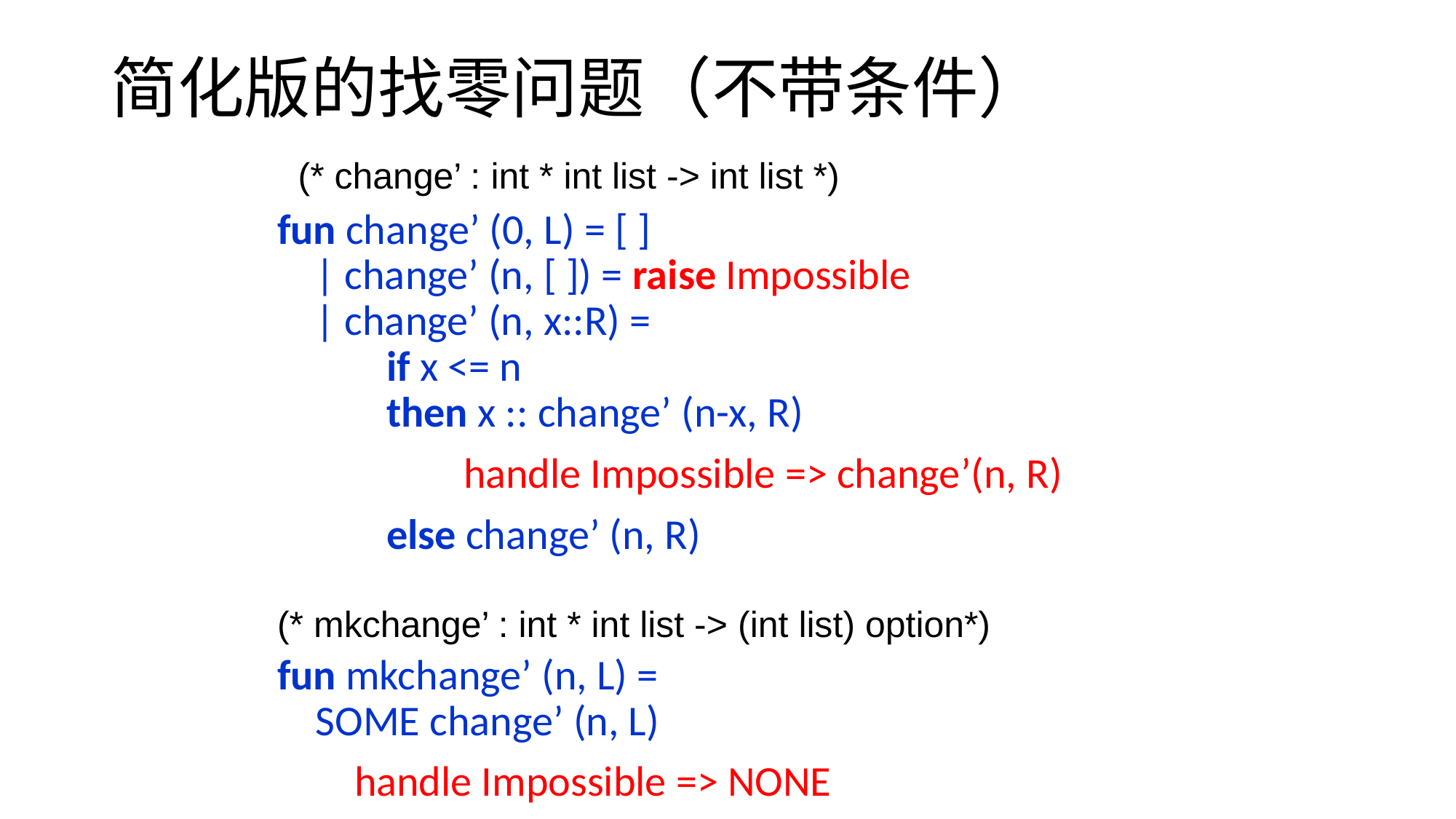

# 简化版的找零问题（不带条件）
(* change’ : int * int list -> int list *)
fun change’ (0, L) = [ ]
    | change’ (n, [ ]) = raise Impossible
    | change’ (n, x::R) =
	if x <= n
	then x :: change’ (n-x, R)
	        handle Impossible => change’(n, R)
	else change’ (n, R)
(* mkchange’ : int * int list -> (int list) option*)
fun mkchange’ (n, L) =
    SOME change’ (n, L)
        handle Impossible => NONE